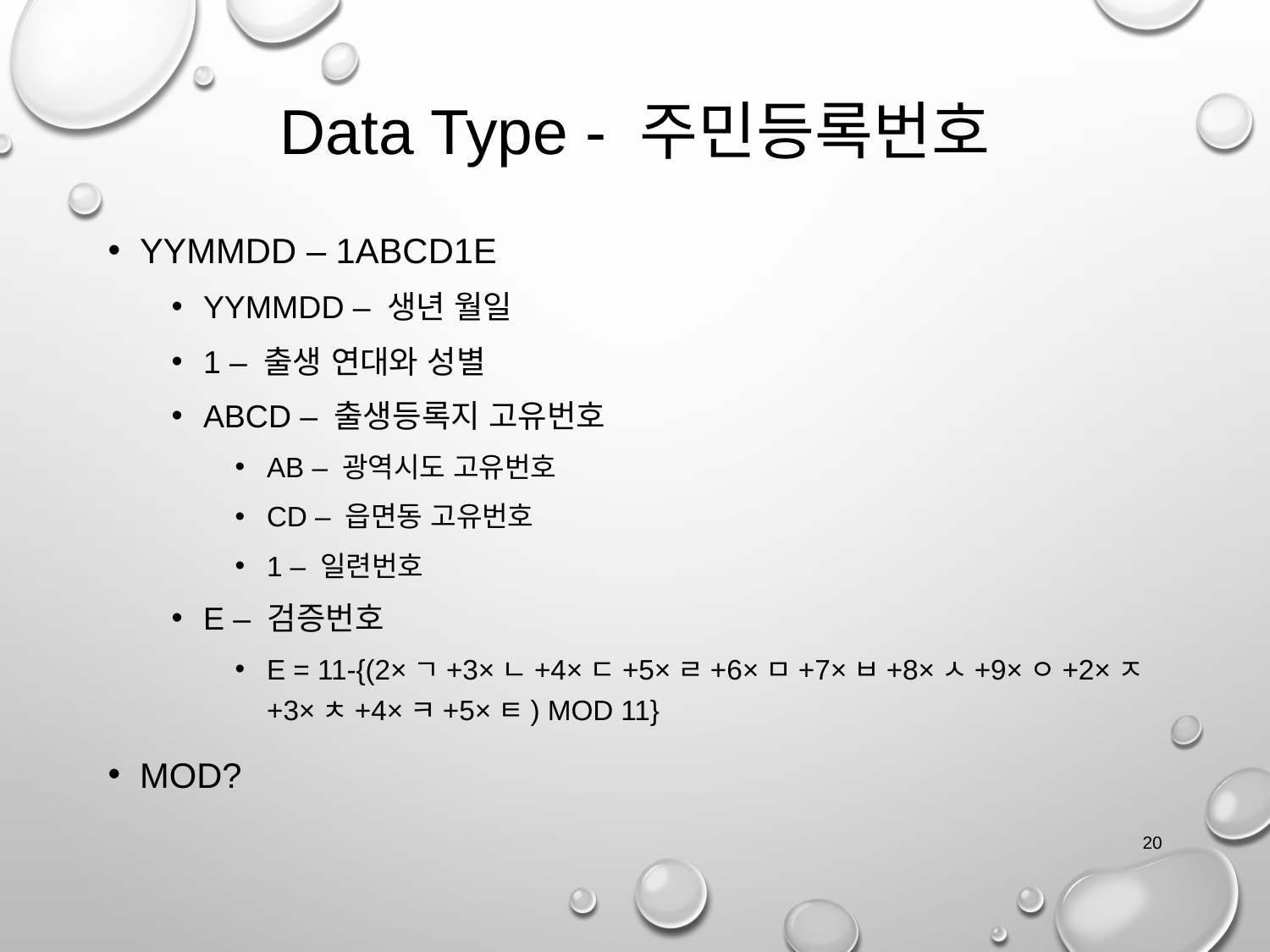

Data Type - 주민등록번호
YYMMDD – 1ABCD1E
YYMMDD – 생년 월일
1 – 출생 연대와 성별
ABCD – 출생등록지 고유번호
AB – 광역시도 고유번호
CD – 읍면동 고유번호
1 – 일련번호
E – 검증번호
E = 11-{(2×ㄱ+3×ㄴ+4×ㄷ+5×ㄹ+6×ㅁ+7×ㅂ+8×ㅅ+9×ㅇ+2×ㅈ+3×ㅊ+4×ㅋ+5×ㅌ) mod 11}
MOD?

20